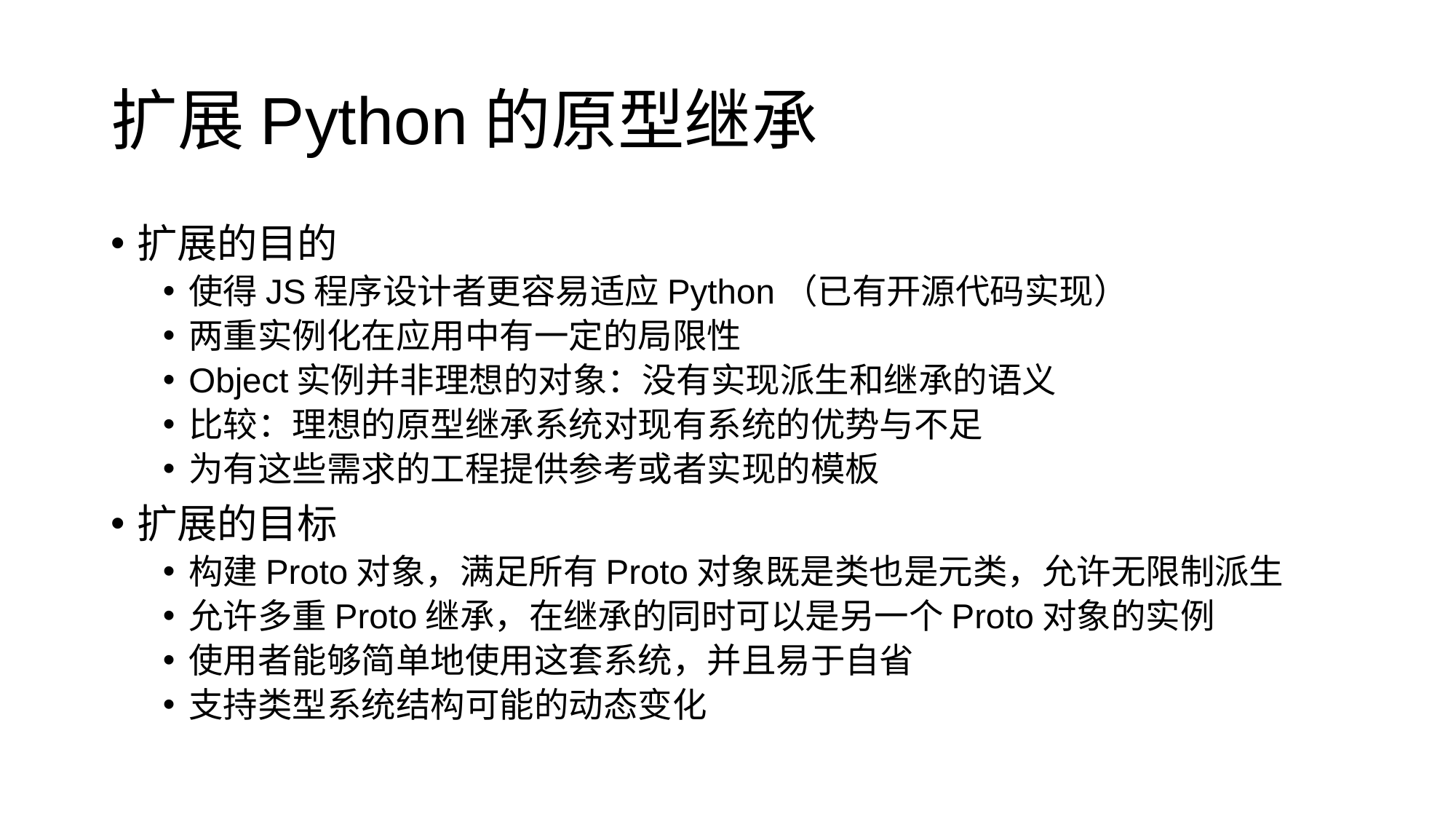

# 扩展Python的原型继承
扩展的目的
使得JS程序设计者更容易适应Python（已有开源代码实现）
两重实例化在应用中有一定的局限性
Object实例并非理想的对象：没有实现派生和继承的语义
比较：理想的原型继承系统对现有系统的优势与不足
为有这些需求的工程提供参考或者实现的模板
扩展的目标
构建Proto对象，满足所有Proto对象既是类也是元类，允许无限制派生
允许多重Proto继承，在继承的同时可以是另一个Proto对象的实例
使用者能够简单地使用这套系统，并且易于自省
支持类型系统结构可能的动态变化